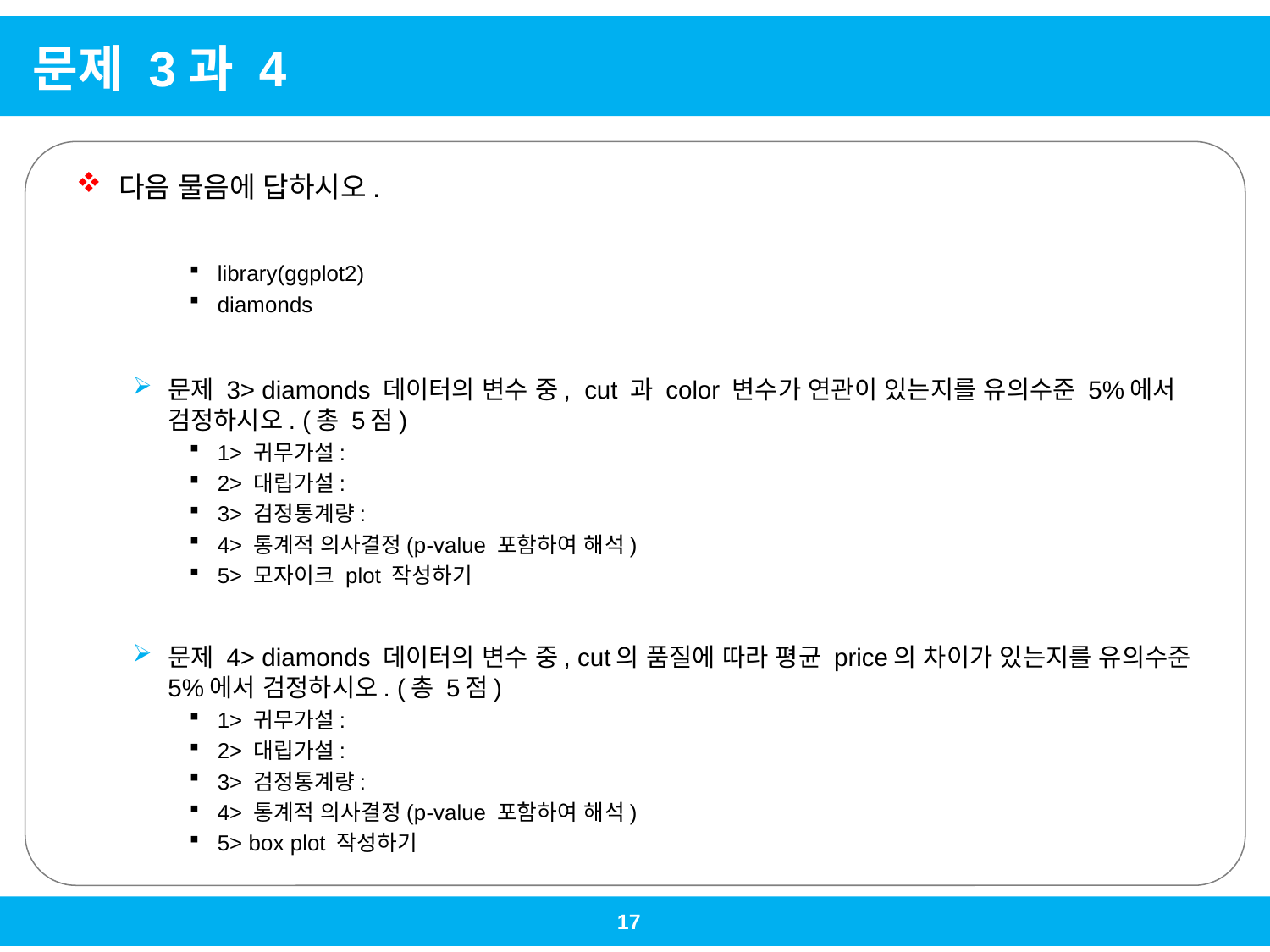

# 문제 3과 4
다음 물음에 답하시오.

library(ggplot2)
diamonds

문제 3> diamonds 데이터의 변수 중,  cut 과 color 변수가 연관이 있는지를 유의수준 5%에서 검정하시오. (총 5점)
1> 귀무가설:
2> 대립가설:
3> 검정통계량:
4> 통계적 의사결정(p-value 포함하여 해석)
5> 모자이크 plot 작성하기

문제 4> diamonds 데이터의 변수 중, cut의 품질에 따라 평균 price의 차이가 있는지를 유의수준 5%에서 검정하시오. (총 5점)
1> 귀무가설:
2> 대립가설:
3> 검정통계량:
4> 통계적 의사결정(p-value 포함하여 해석)
5> box plot 작성하기

17